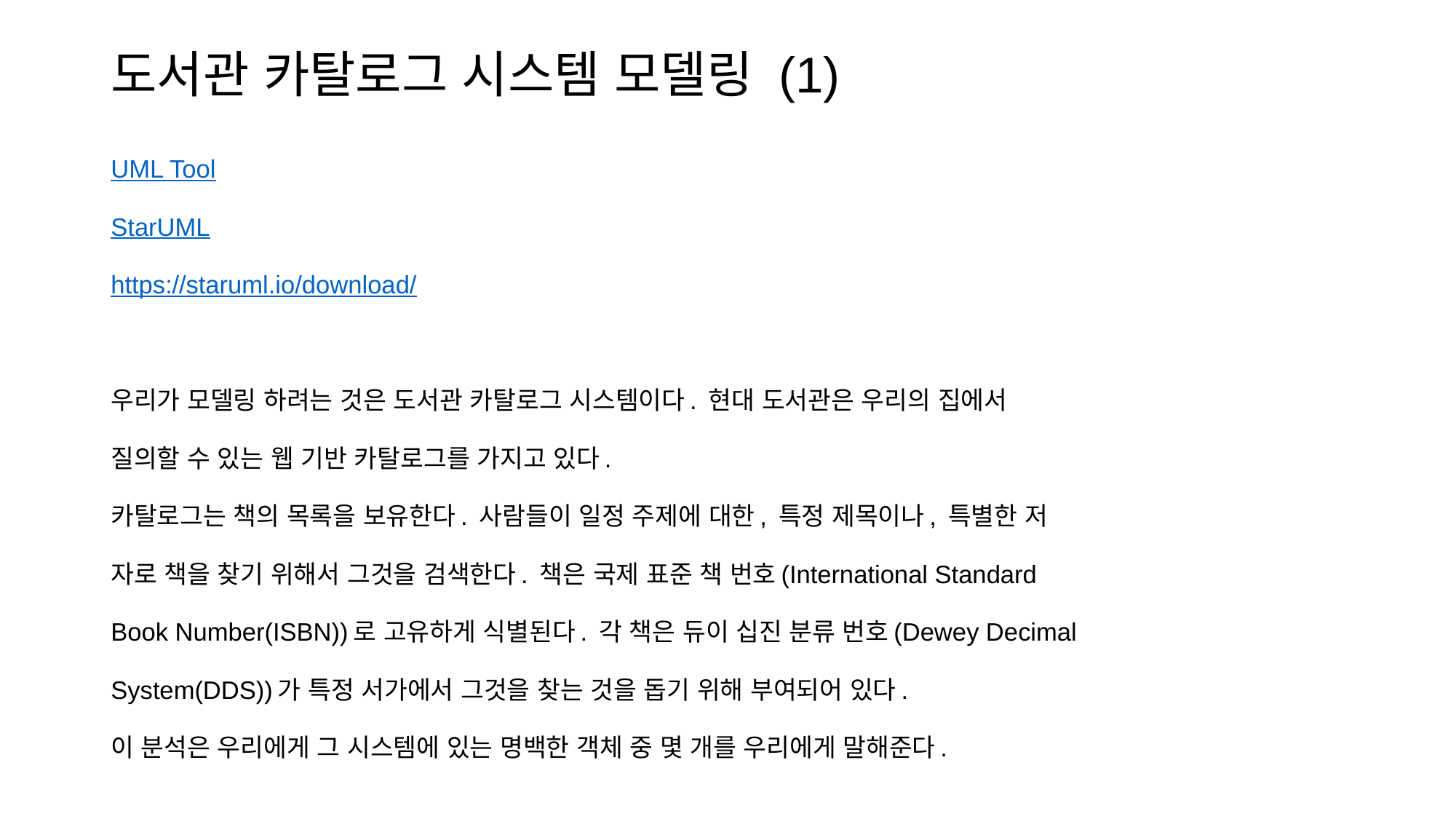

# 도서관 카탈로그 시스템 모델링 (1)
UML Tool
StarUML
https://staruml.io/download/

우리가 모델링 하려는 것은 도서관 카탈로그 시스템이다. 현대 도서관은 우리의 집에서
질의할 수 있는 웹 기반 카탈로그를 가지고 있다.
카탈로그는 책의 목록을 보유한다. 사람들이 일정 주제에 대한, 특정 제목이나, 특별한 저
자로 책을 찾기 위해서 그것을 검색한다. 책은 국제 표준 책 번호(International Standard
Book Number(ISBN))로 고유하게 식별된다. 각 책은 듀이 십진 분류 번호(Dewey Decimal
System(DDS))가 특정 서가에서 그것을 찾는 것을 돕기 위해 부여되어 있다.
이 분석은 우리에게 그 시스템에 있는 명백한 객체 중 몇 개를 우리에게 말해준다.